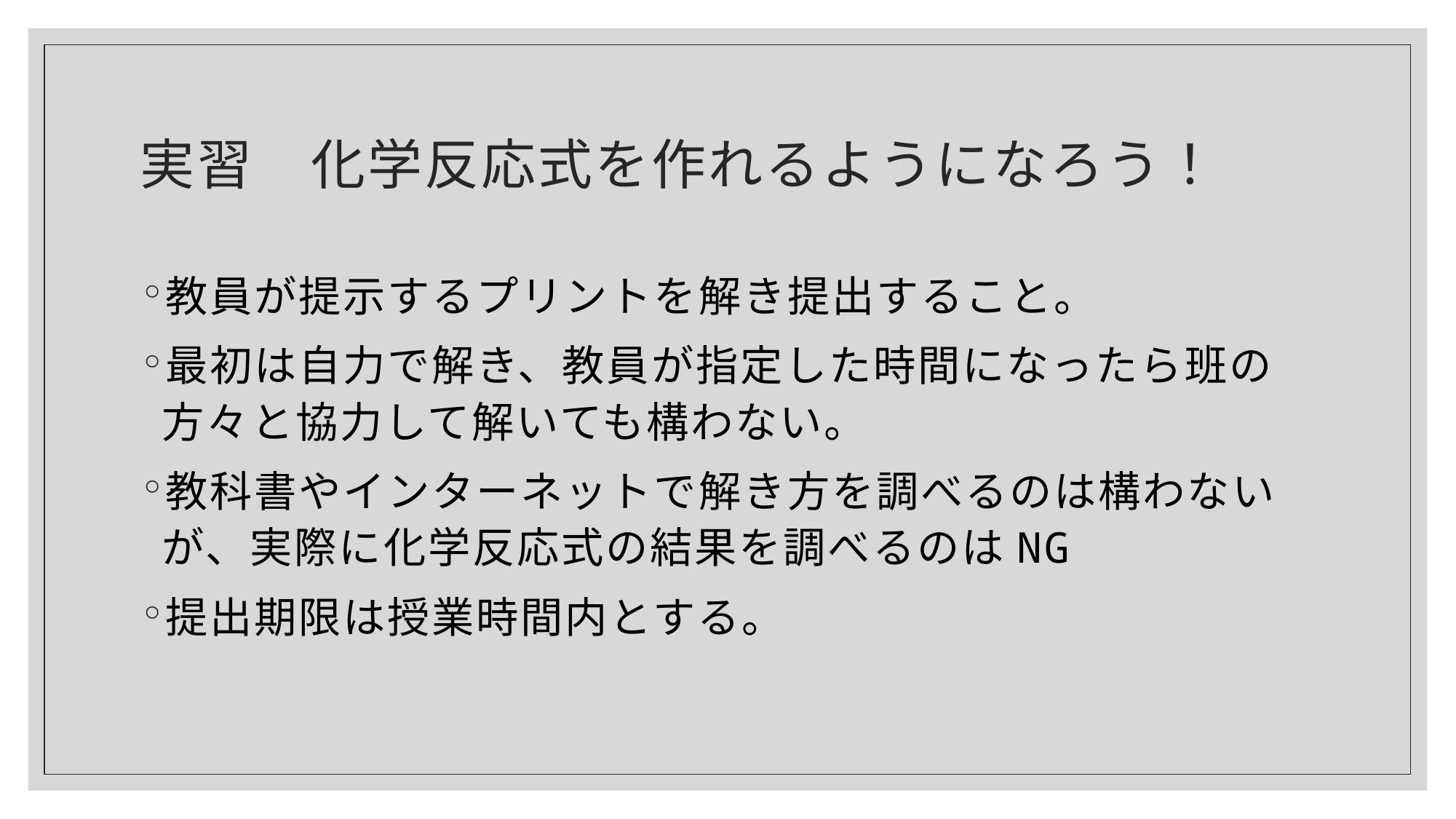

# 実習　化学反応式を作れるようになろう！
教員が提示するプリントを解き提出すること。
最初は自力で解き、教員が指定した時間になったら班の方々と協力して解いても構わない。
教科書やインターネットで解き方を調べるのは構わないが、実際に化学反応式の結果を調べるのはNG
提出期限は授業時間内とする。